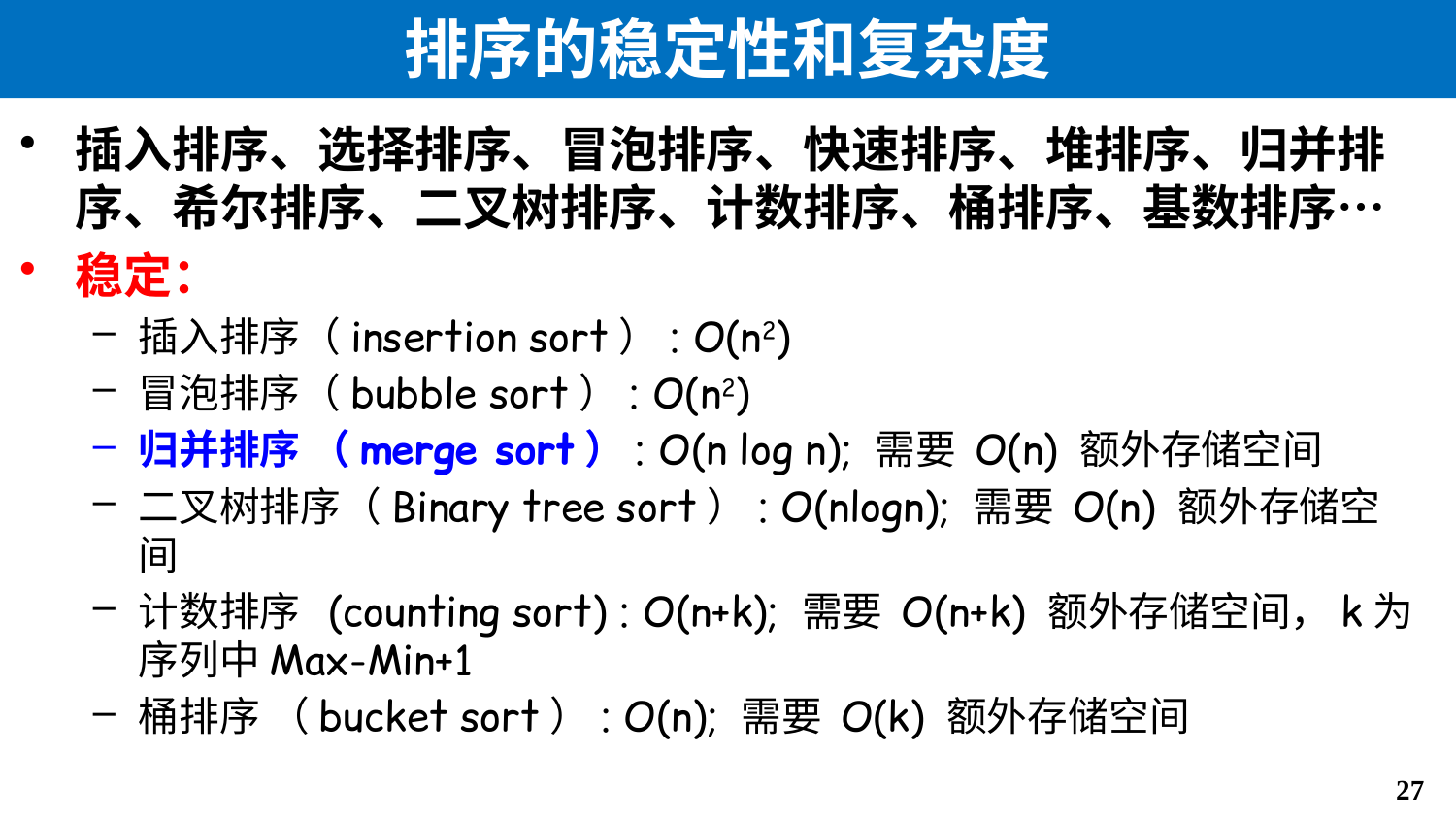

# 排序的稳定性和复杂度
插入排序、选择排序、冒泡排序、快速排序、堆排序、归并排序、希尔排序、二叉树排序、计数排序、桶排序、基数排序…
稳定：
插入排序（insertion sort）: O(n2)
冒泡排序（bubble sort）: O(n2)
归并排序 （merge sort）: O(n log n); 需要 O(n) 额外存储空间
二叉树排序（Binary tree sort）: O(nlogn); 需要 O(n) 额外存储空间
计数排序  (counting sort) : O(n+k); 需要 O(n+k) 额外存储空间，k为序列中Max-Min+1
桶排序 （bucket sort）: O(n); 需要 O(k) 额外存储空间